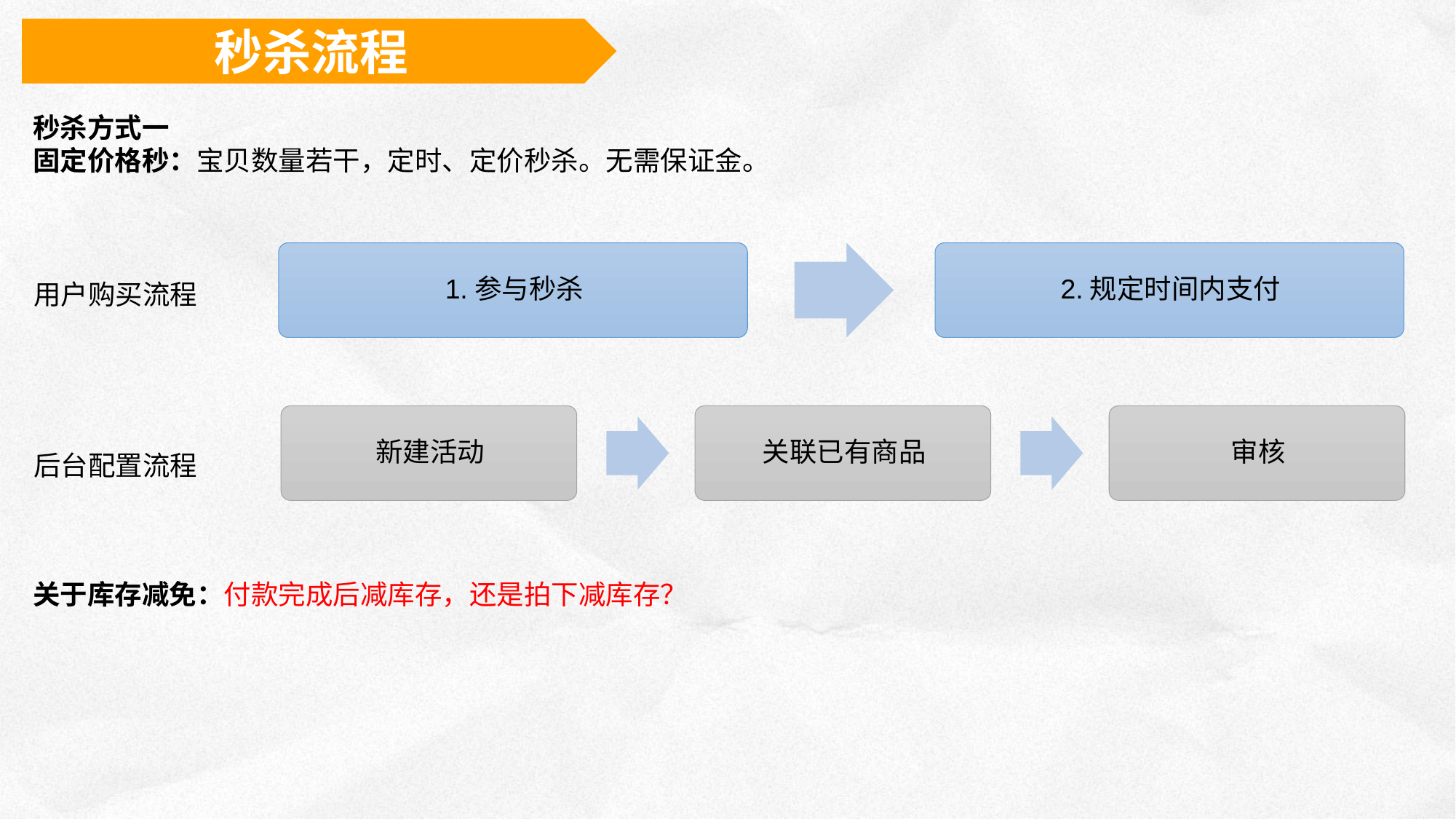

秒杀流程
秒杀方式一
固定价格秒：宝贝数量若干，定时、定价秒杀。无需保证金。
1.参与秒杀

2.规定时间内支付
用户购买流程
新建活动

关联已有商品

审核
后台配置流程
关于库存减免：付款完成后减库存，还是拍下减库存？